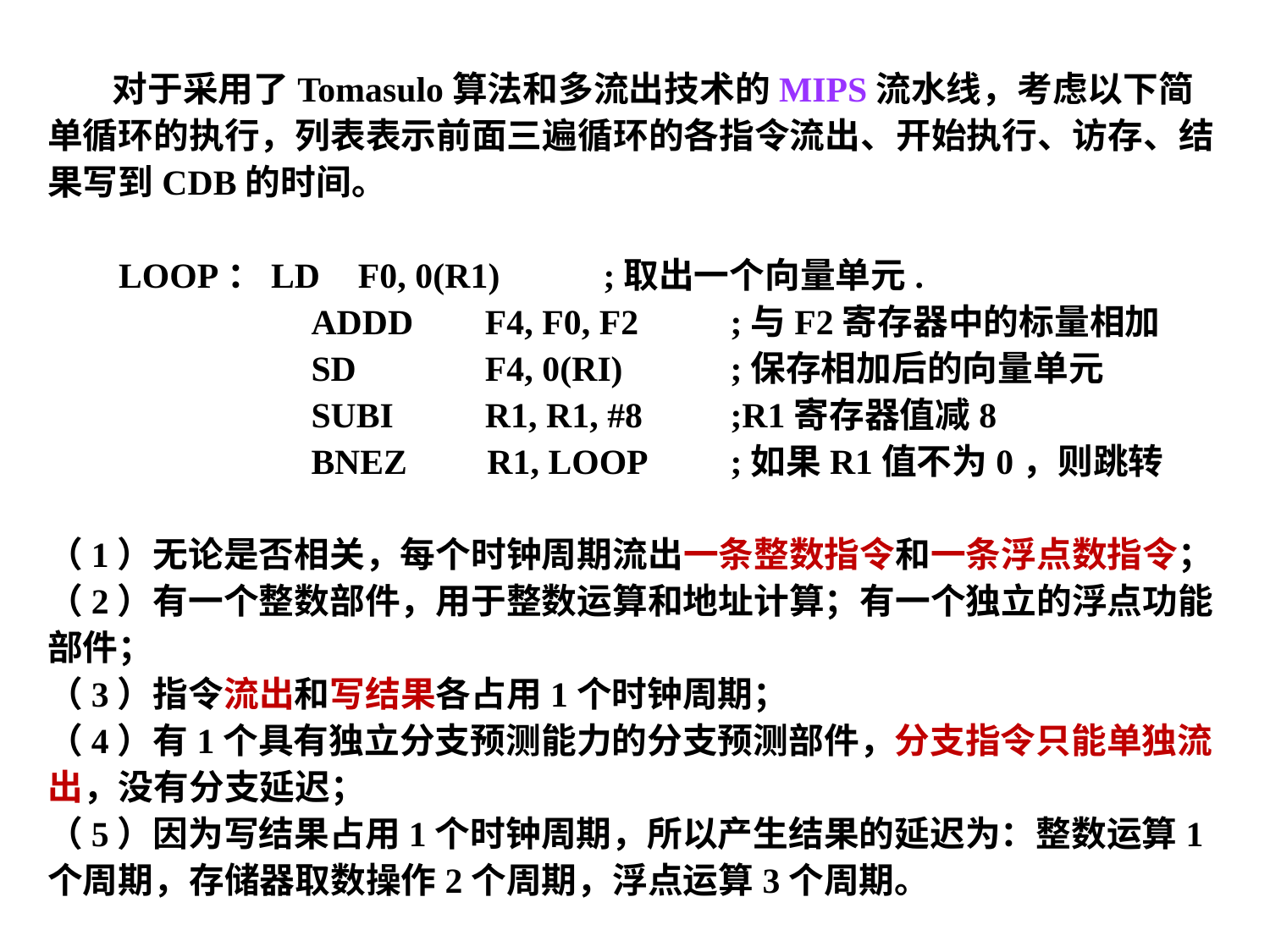

对于采用了Tomasulo算法和多流出技术的MIPS流水线，考虑以下简单循环的执行，列表表示前面三遍循环的各指令流出、开始执行、访存、结果写到CDB的时间。

        LOOP：LD 	 F0, 0(R1)	;取出一个向量单元.
		          ADDD	 F4, F0, F2	;与F2寄存器中的标量相加
		          SD	 F4, 0(RI) 	;保存相加后的向量单元
		          SUBI	 R1, R1, #8	;R1寄存器值减8
		          BNEZ         R1, LOOP	;如果R1值不为0，则跳转

（1）无论是否相关，每个时钟周期流出一条整数指令和一条浮点数指令；
（2）有一个整数部件，用于整数运算和地址计算；有一个独立的浮点功能部件；
（3）指令流出和写结果各占用1个时钟周期；
（4）有1个具有独立分支预测能力的分支预测部件，分支指令只能单独流出，没有分支延迟；
（5）因为写结果占用1个时钟周期，所以产生结果的延迟为：整数运算1个周期，存储器取数操作2个周期，浮点运算3个周期。